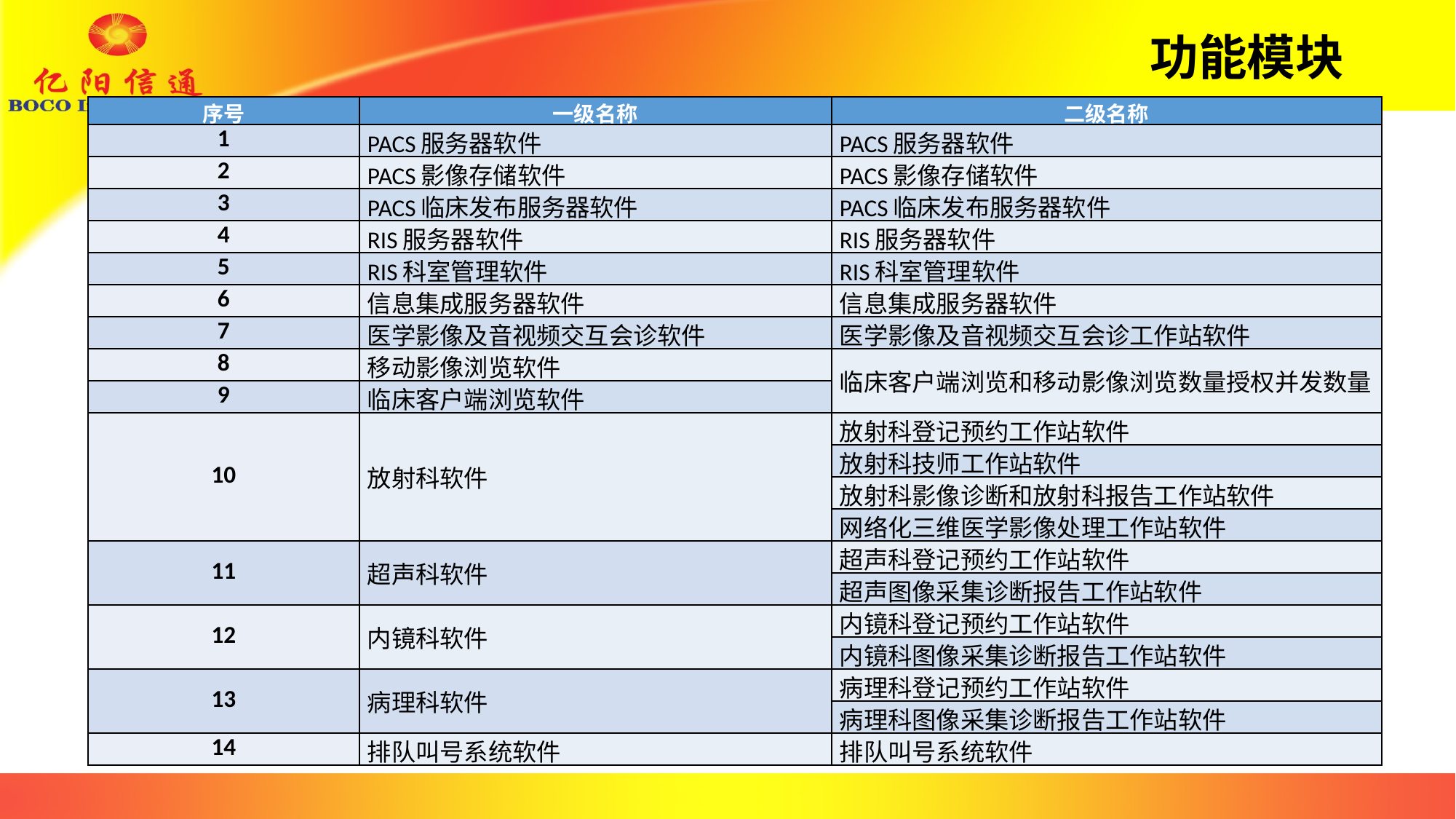

功能模块
| 序号 | 一级名称 | 二级名称 |
| --- | --- | --- |
| 1 | PACS服务器软件 | PACS服务器软件 |
| 2 | PACS影像存储软件 | PACS影像存储软件 |
| 3 | PACS临床发布服务器软件 | PACS临床发布服务器软件 |
| 4 | RIS服务器软件 | RIS服务器软件 |
| 5 | RIS科室管理软件 | RIS科室管理软件 |
| 6 | 信息集成服务器软件 | 信息集成服务器软件 |
| 7 | 医学影像及音视频交互会诊软件 | 医学影像及音视频交互会诊工作站软件 |
| 8 | 移动影像浏览软件 | 临床客户端浏览和移动影像浏览数量授权并发数量 |
| 9 | 临床客户端浏览软件 |  |
| 10 | 放射科软件 | 放射科登记预约工作站软件 |
|  |  | 放射科技师工作站软件 |
|  |  | 放射科影像诊断和放射科报告工作站软件 |
|  |  | 网络化三维医学影像处理工作站软件 |
| 11 | 超声科软件 | 超声科登记预约工作站软件 |
|  |  | 超声图像采集诊断报告工作站软件 |
| 12 | 内镜科软件 | 内镜科登记预约工作站软件 |
|  |  | 内镜科图像采集诊断报告工作站软件 |
| 13 | 病理科软件 | 病理科登记预约工作站软件 |
|  |  | 病理科图像采集诊断报告工作站软件 |
| 14 | 排队叫号系统软件 | 排队叫号系统软件 |